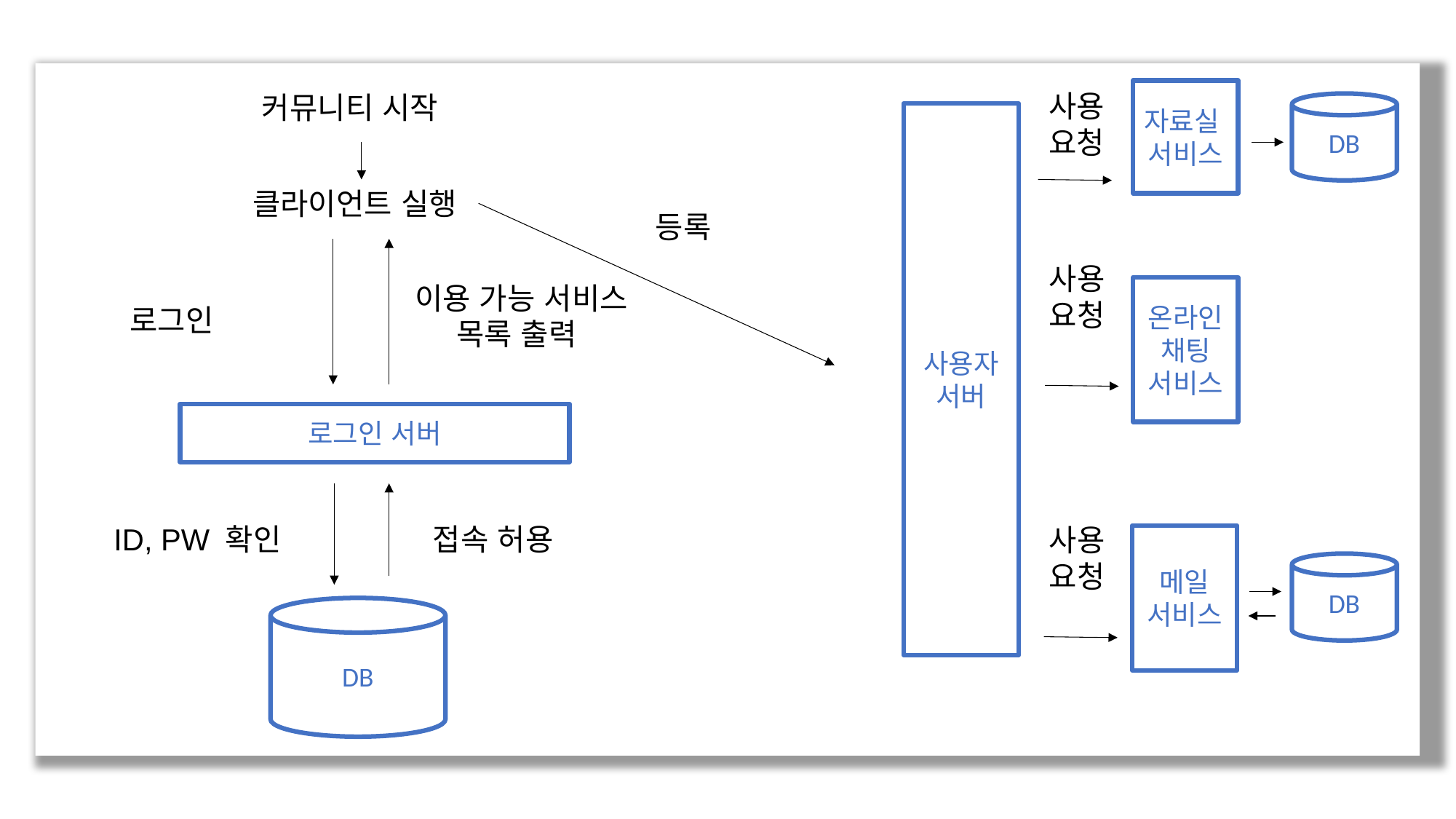

자료실
서비스
사용
요청
커뮤니티 시작
DB
사용자 서버
클라이언트 실행
등록
사용
요청
이용 가능 서비스
    목록 출력
온라인 채팅
서비스
로그인
로그인 서버
ID, PW 확인
접속 허용
사용
요청
메일
서비스
DB
DB